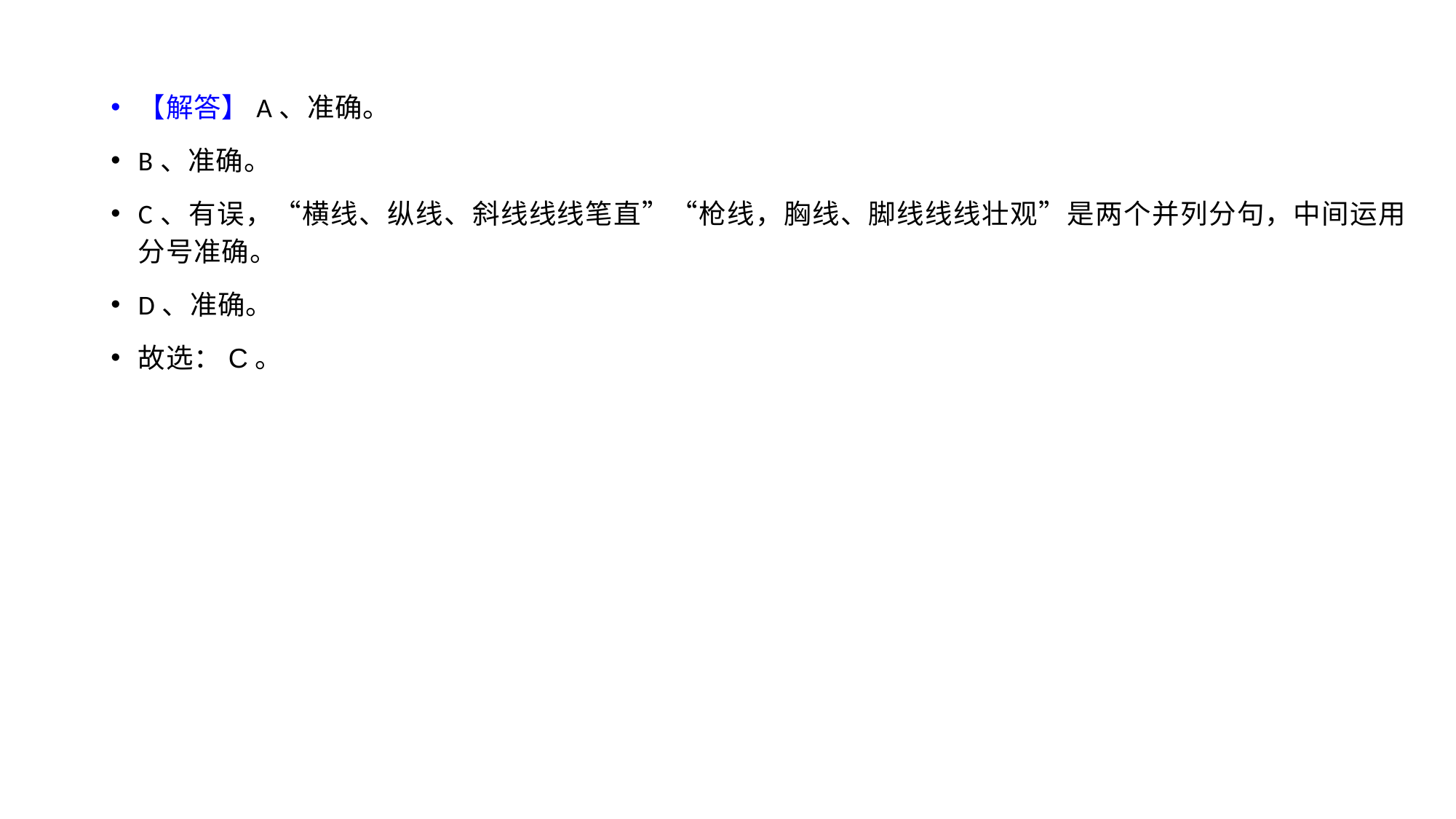

【解答】A、准确。
B、准确。
C、有误，“横线、纵线、斜线线线笔直”“枪线，胸线、脚线线线壮观”是两个并列分句，中间运用分号准确。
D、准确。
故选：C。